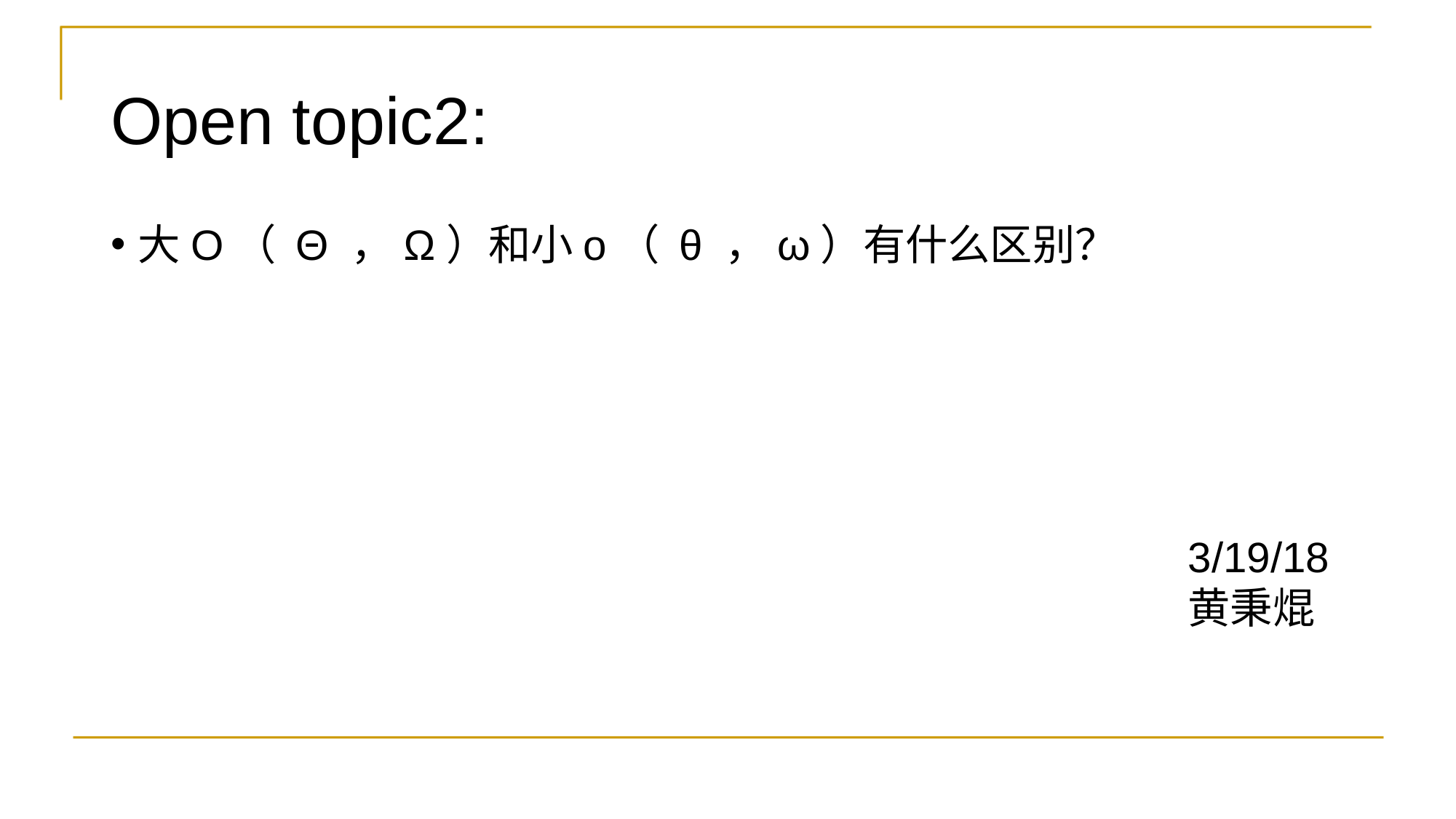

# Open topic2:
大O（ Θ ，Ω）和小o（ θ ，ω）有什么区别？
3/19/18
黄秉焜